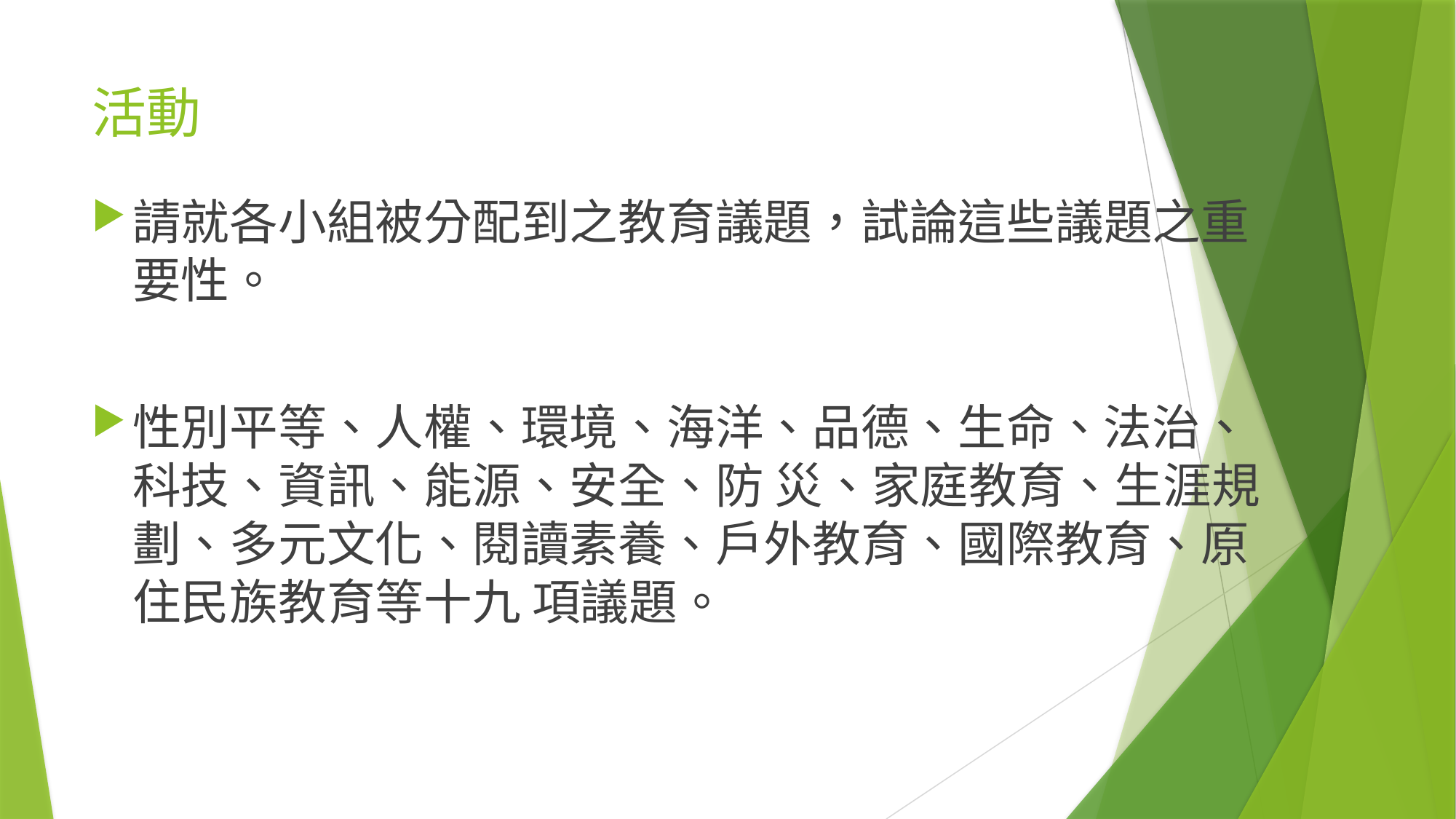

# 活動
請就各小組被分配到之教育議題，試論這些議題之重要性。

性別平等、人權、環境、海洋、品德、生命、法治、科技、資訊、能源、安全、防 災、家庭教育、生涯規劃、多元文化、閱讀素養、戶外教育、國際教育、原住民族教育等十九 項議題。